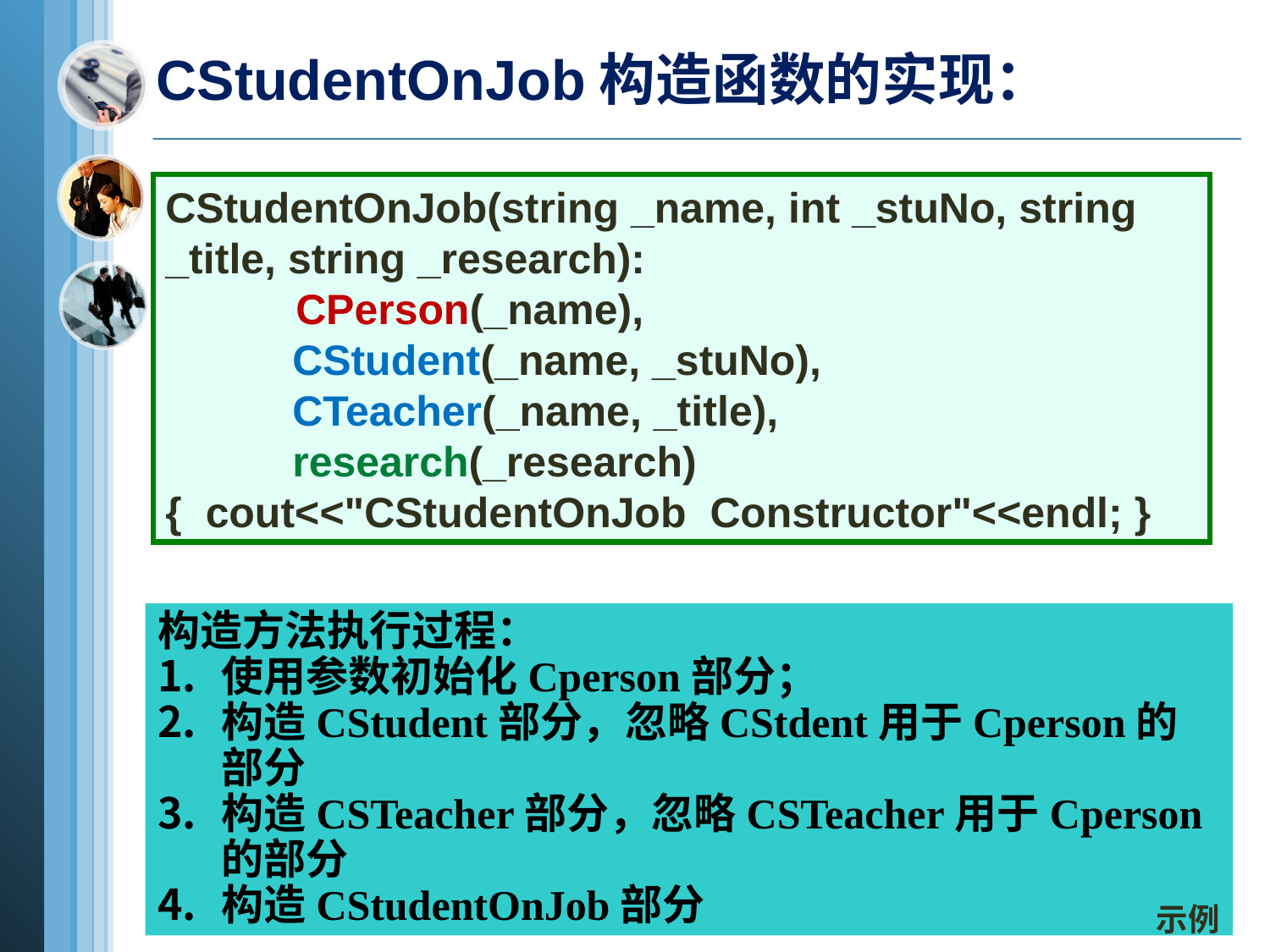

CStudentOnJob构造函数的实现：
CStudentOnJob(string _name, int _stuNo, string _title, string _research):
           CPerson(_name),
	CStudent(_name, _stuNo),
	CTeacher(_name, _title),
	research(_research)
{  cout<<"CStudentOnJob  Constructor"<<endl; }
构造方法执行过程：
使用参数初始化Cperson部分；
构造CStudent部分，忽略CStdent用于Cperson的部分
构造CSTeacher部分，忽略CSTeacher用于Cperson的部分
构造CStudentOnJob部分
示例